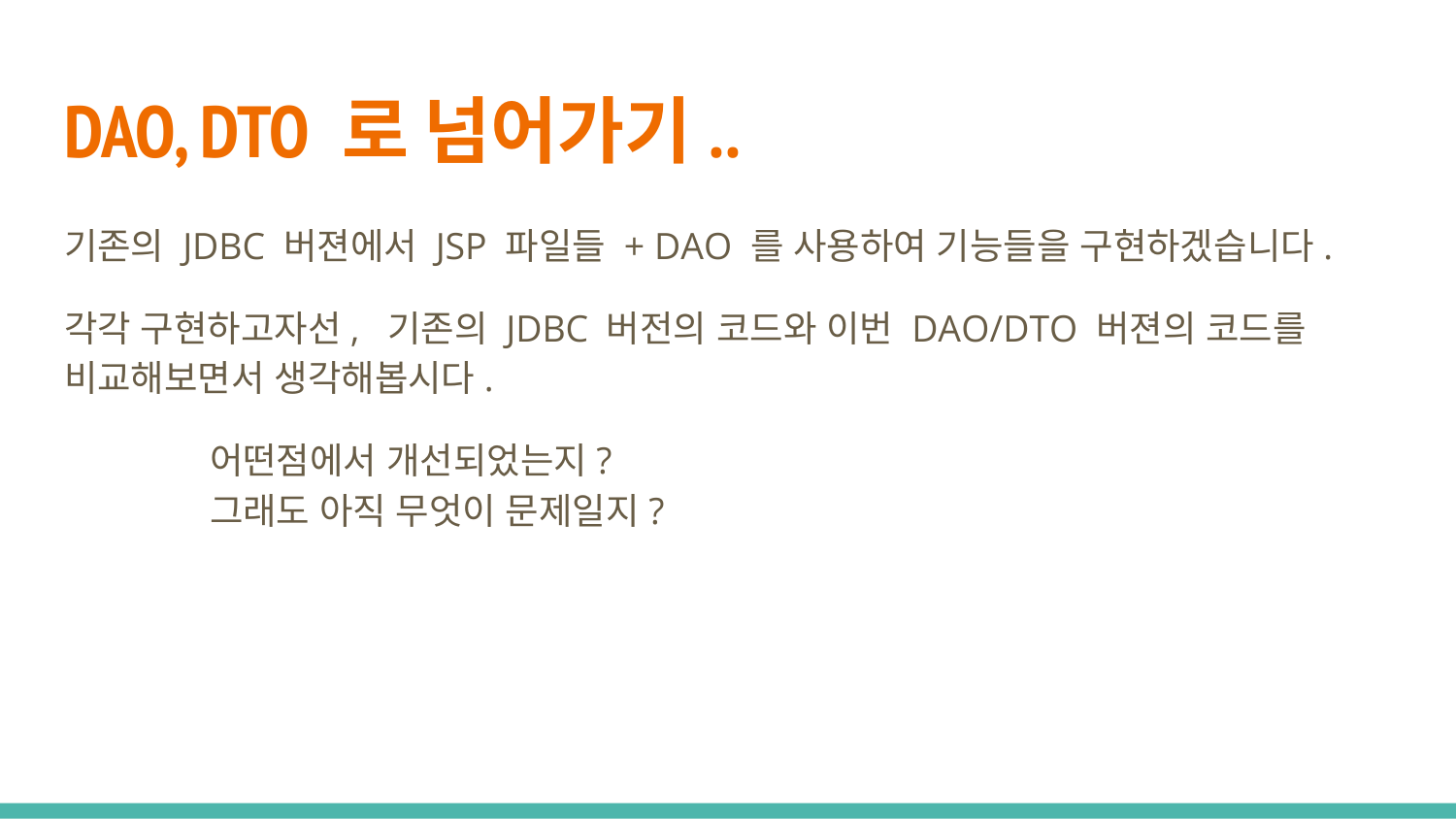

# DAO, DTO 로 넘어가기..
기존의 JDBC 버젼에서 JSP 파일들 + DAO 를 사용하여 기능들을 구현하겠습니다.
각각 구현하고자선,  기존의 JDBC 버전의 코드와 이번 DAO/DTO 버젼의 코드를 비교해보면서 생각해봅시다.
	어떤점에서 개선되었는지?
	그래도 아직 무엇이 문제일지?